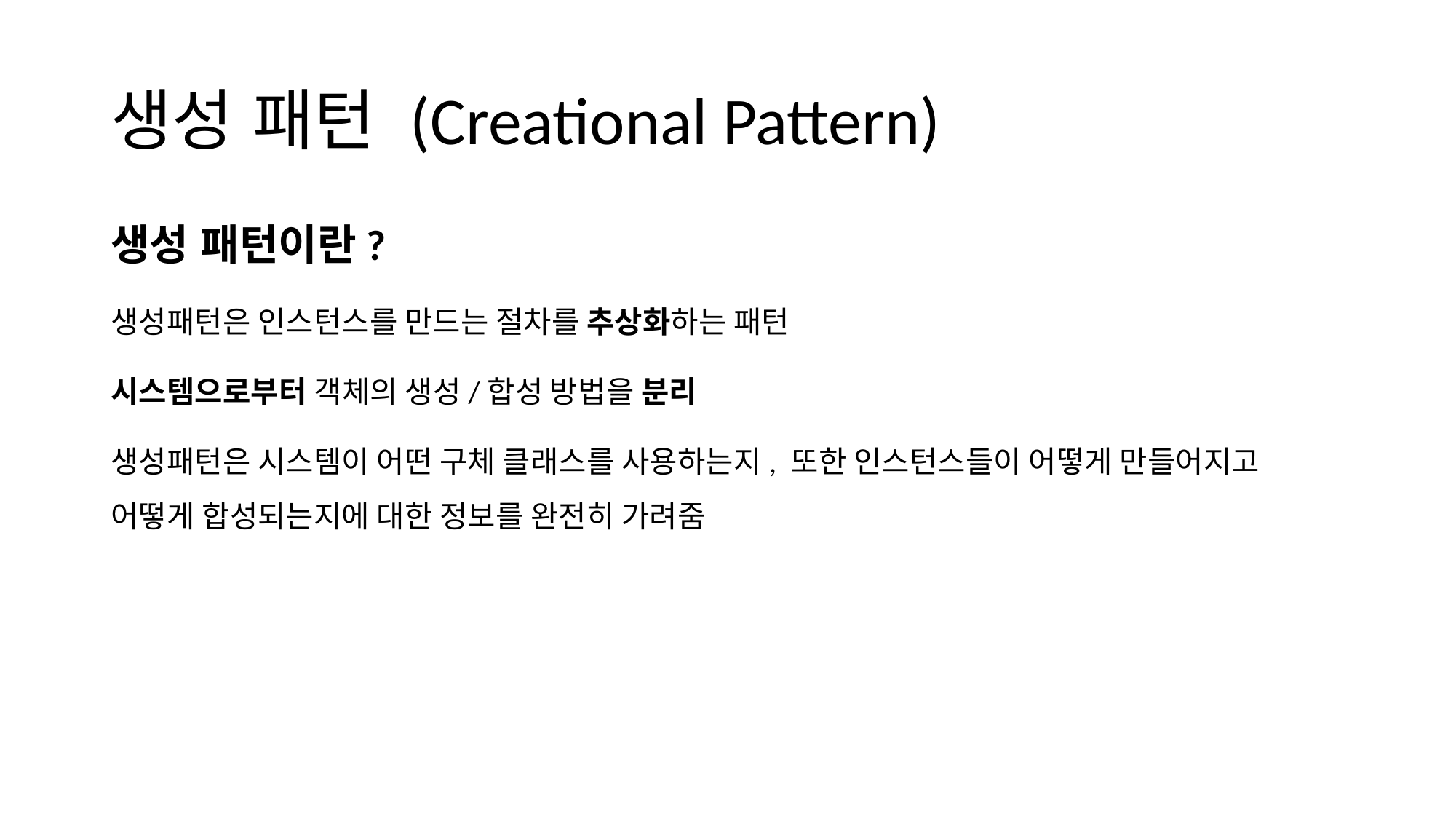

# 생성 패턴 (Creational Pattern)
생성 패턴이란?
생성패턴은 인스턴스를 만드는 절차를 추상화하는 패턴
시스템으로부터 객체의 생성/합성 방법을 분리
생성패턴은 시스템이 어떤 구체 클래스를 사용하는지, 또한 인스턴스들이 어떻게 만들어지고 어떻게 합성되는지에 대한 정보를 완전히 가려줌